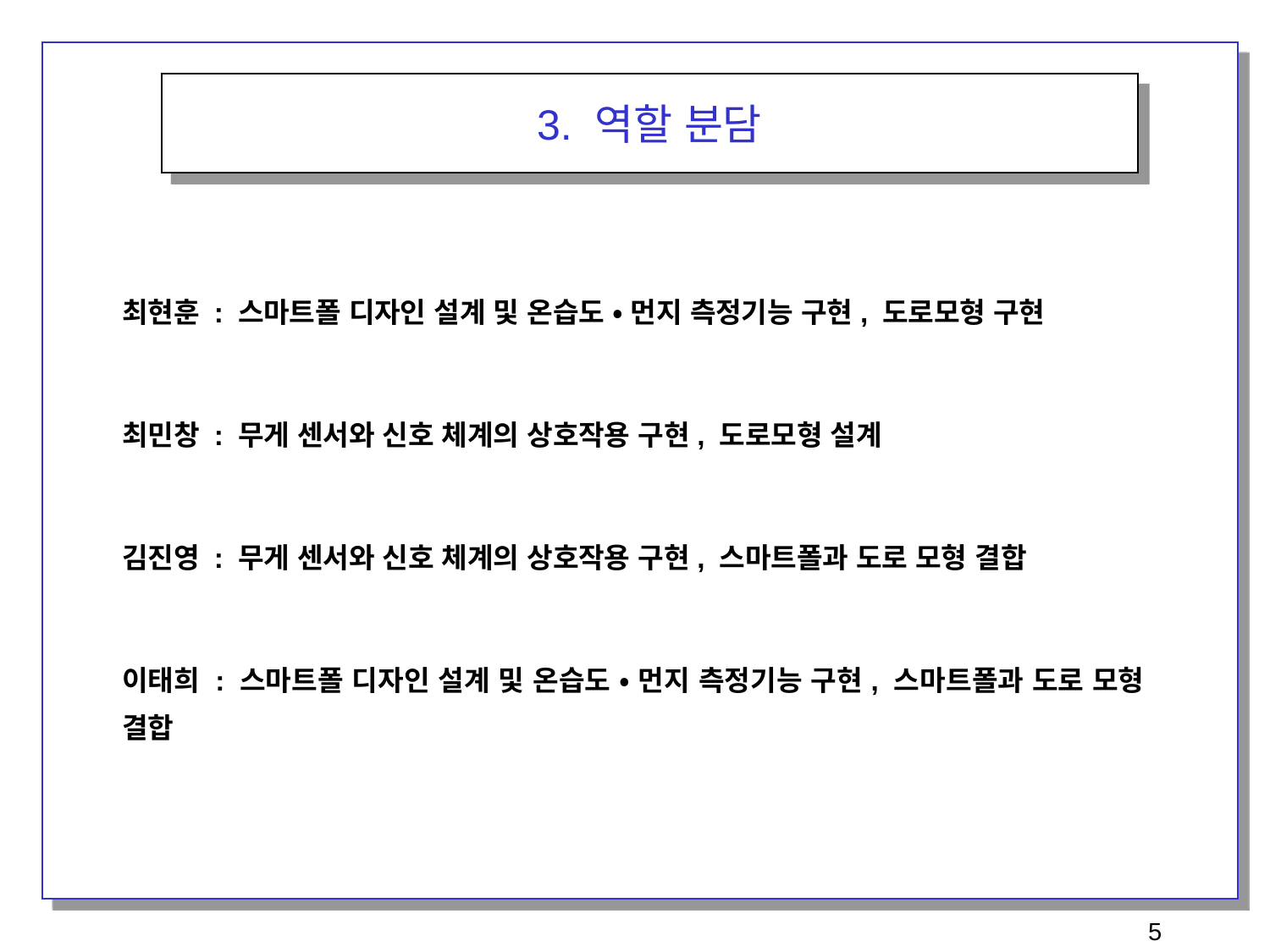

3. 역할 분담
최현훈 : 스마트폴 디자인 설계 및 온습도 • 먼지 측정기능 구현, 도로모형 구현

최민창 : 무게 센서와 신호 체계의 상호작용 구현, 도로모형 설계

김진영 : 무게 센서와 신호 체계의 상호작용 구현, 스마트폴과 도로 모형 결합

이태희 : 스마트폴 디자인 설계 및 온습도 • 먼지 측정기능 구현, 스마트폴과 도로 모형 결합
5